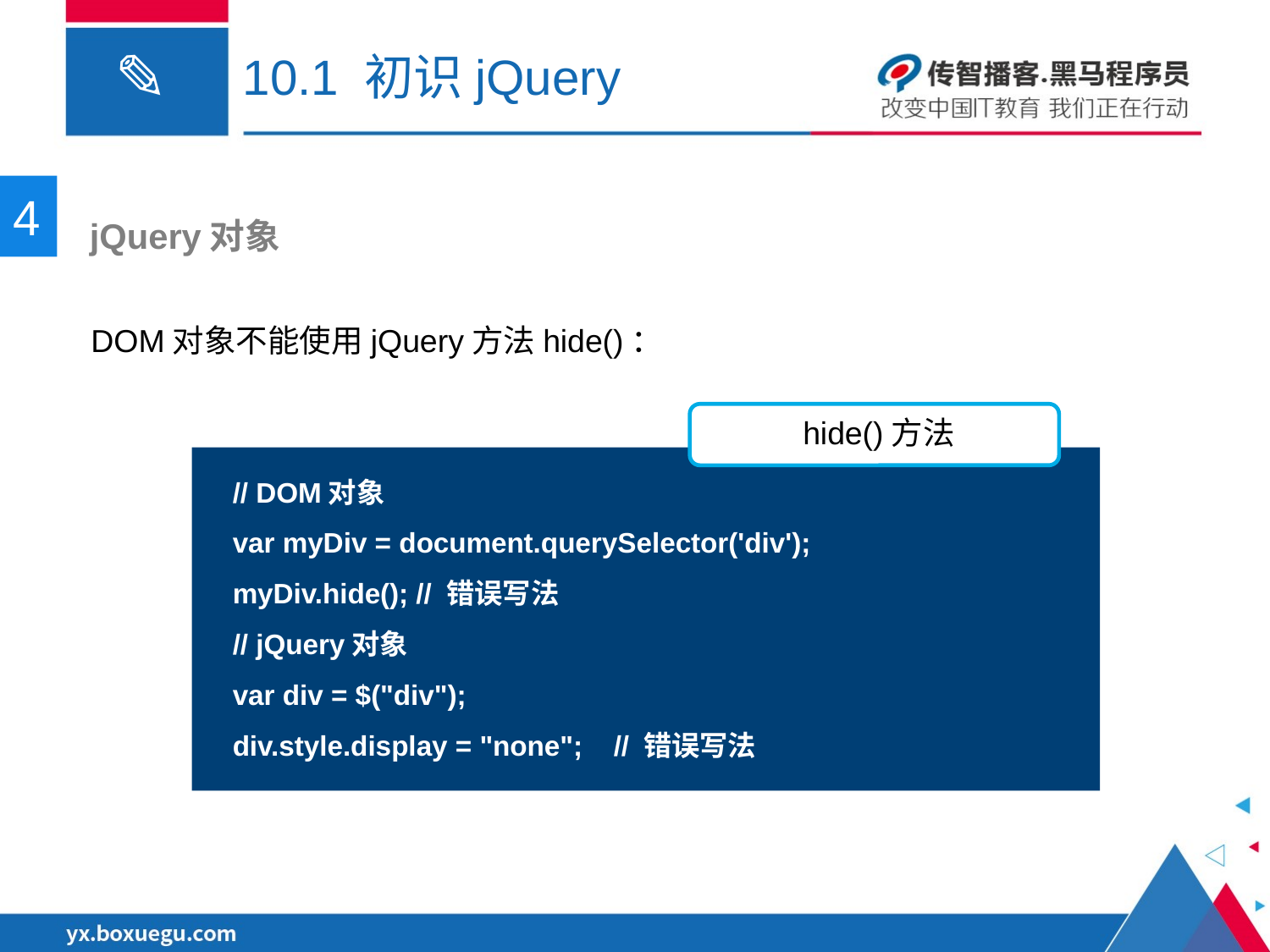

# 10.1 初识jQuery

4
  jQuery对象
DOM对象不能使用jQuery方法hide()：
 hide()方法

// DOM对象
var myDiv = document.querySelector('div');
myDiv.hide(); // 错误写法
// jQuery对象
var div = $("div");
div.style.display = "none";	// 错误写法